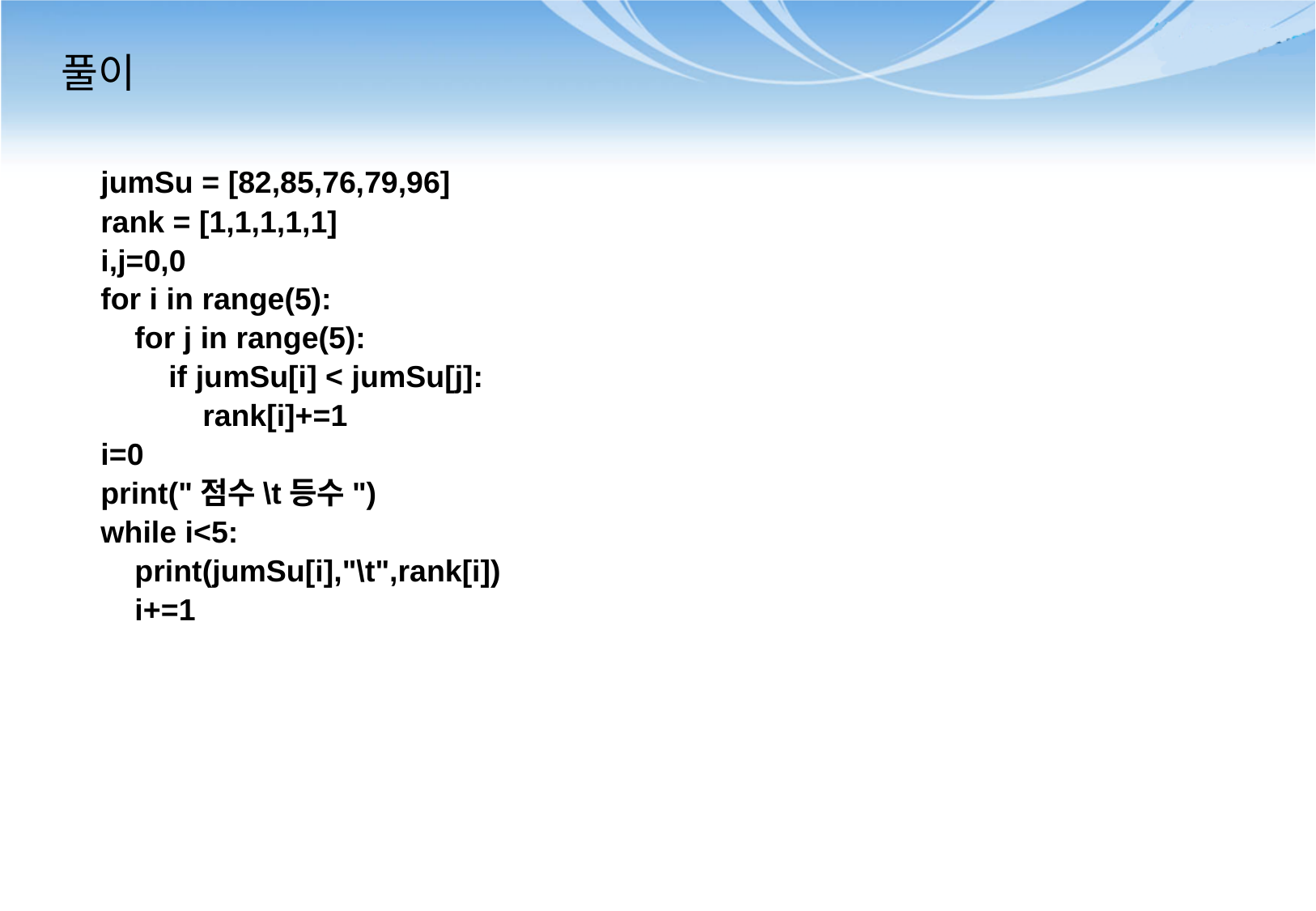

# 풀이
jumSu = [82,85,76,79,96]
rank = [1,1,1,1,1]
i,j=0,0
for i in range(5):
    for j in range(5):
        if jumSu[i] < jumSu[j]:
            rank[i]+=1
i=0
print("점수\t등수")
while i<5:
    print(jumSu[i],"\t",rank[i])
    i+=1